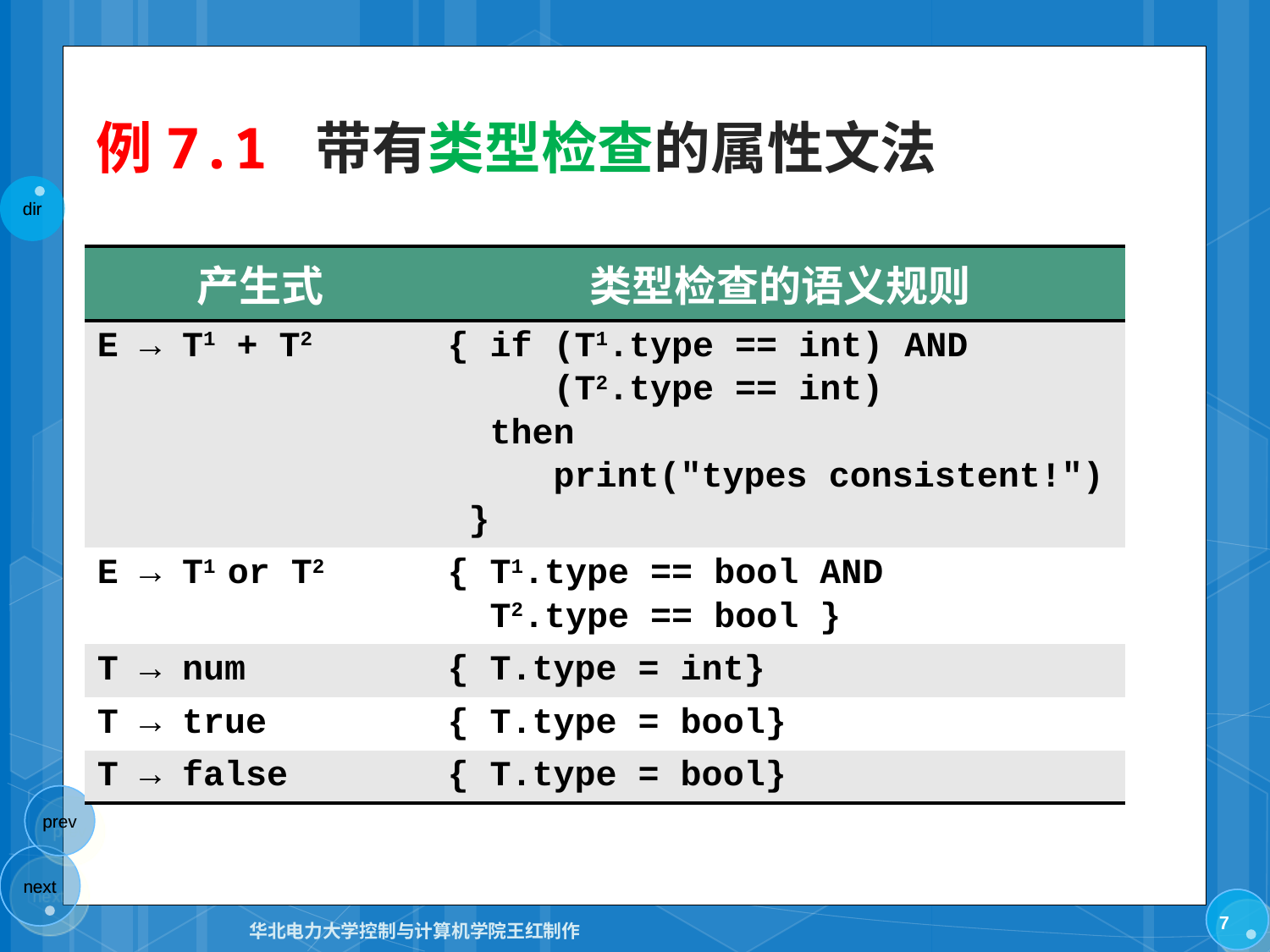

# 例7.1 带有类型检查的属性文法
| 产生式 | 类型检查的语义规则 |
| --- | --- |
| E → T1 + T2 | { if (T1.type == int) AND (T2.type == int) then print("types consistent!") } |
| E → T1 or T2 | { T1.type == bool AND T2.type == bool } |
| T → num | { T.type = int} |
| T → true | { T.type = bool} |
| T → false | { T.type = bool} |
7
华北电力大学控制与计算机学院王红制作